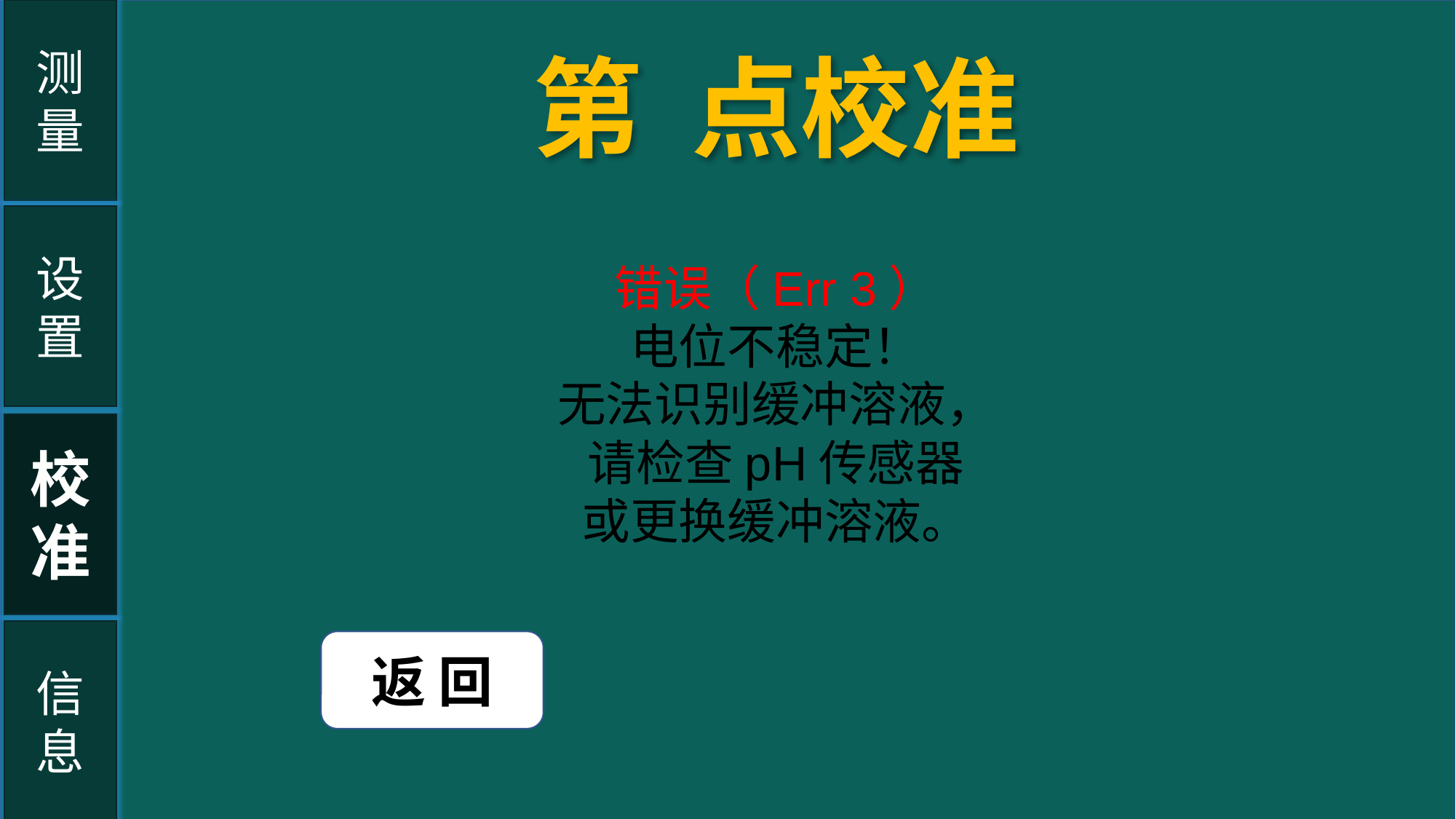

测
量
第  点校准
设置
错误（Err 3）
电位不稳定！
无法识别缓冲溶液，
请检查pH传感器
或更换缓冲溶液。
校
准
信
息
返 回